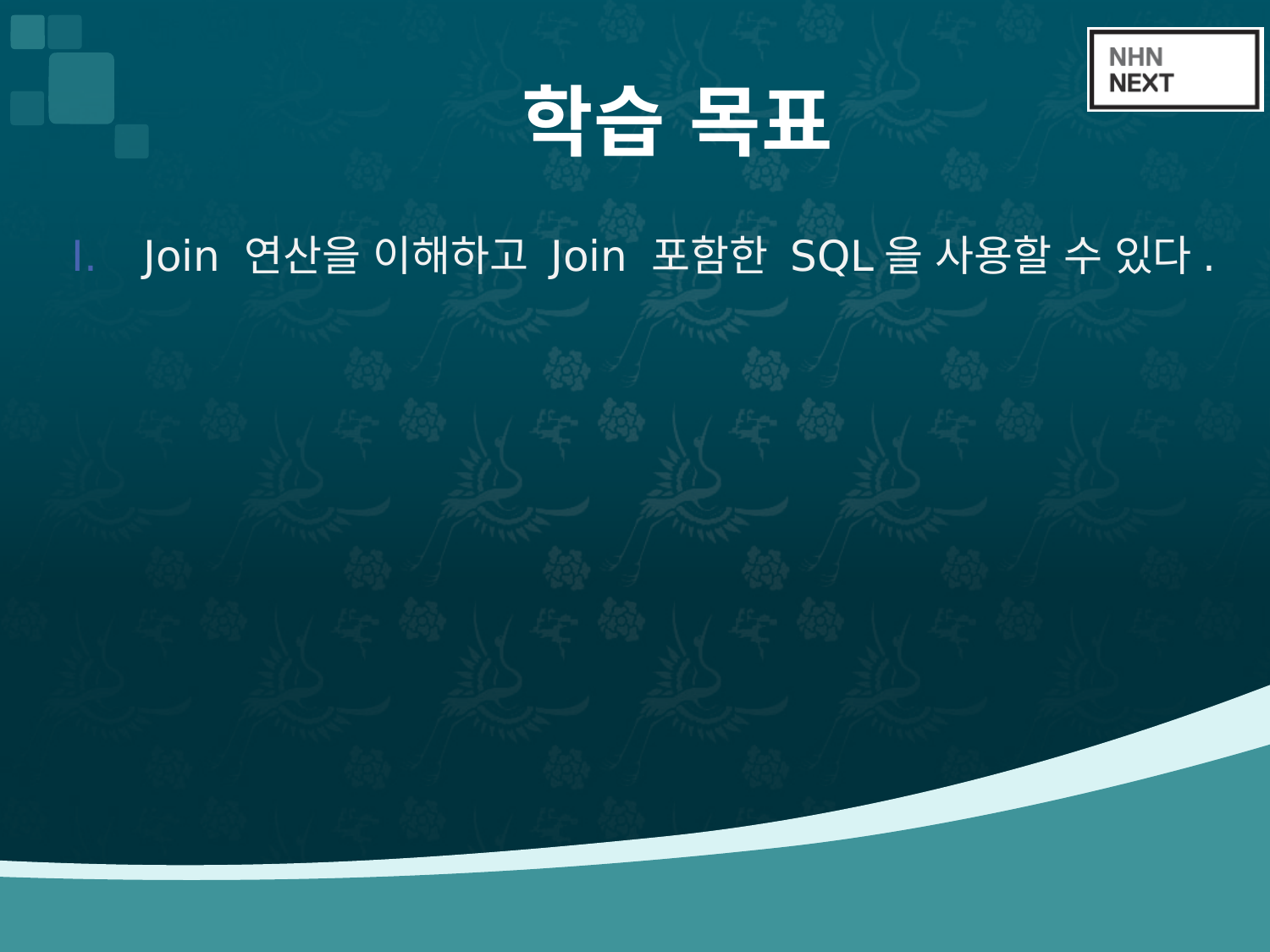

# 학습 목표
Join 연산을 이해하고 Join 포함한 SQL을 사용할 수 있다.